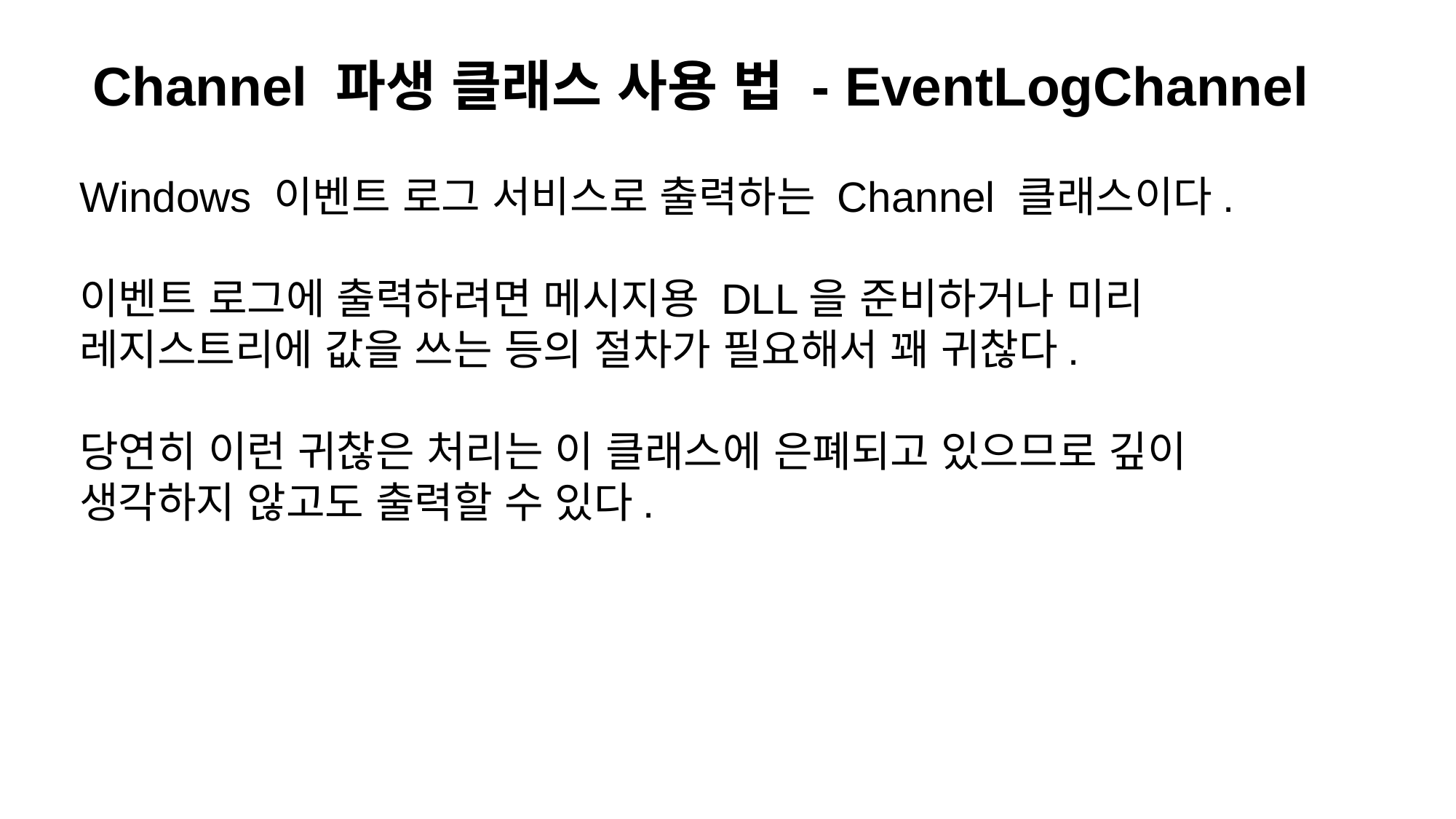

Channel 파생 클래스 사용 법 - EventLogChannel
Windows 이벤트 로그 서비스로 출력하는 Channel 클래스이다.

이벤트 로그에 출력하려면 메시지용 DLL을 준비하거나 미리 레지스트리에 값을 쓰는 등의 절차가 필요해서 꽤 귀찮다.

당연히 이런 귀찮은 처리는 이 클래스에 은폐되고 있으므로 깊이 생각하지 않고도 출력할 수 있다.